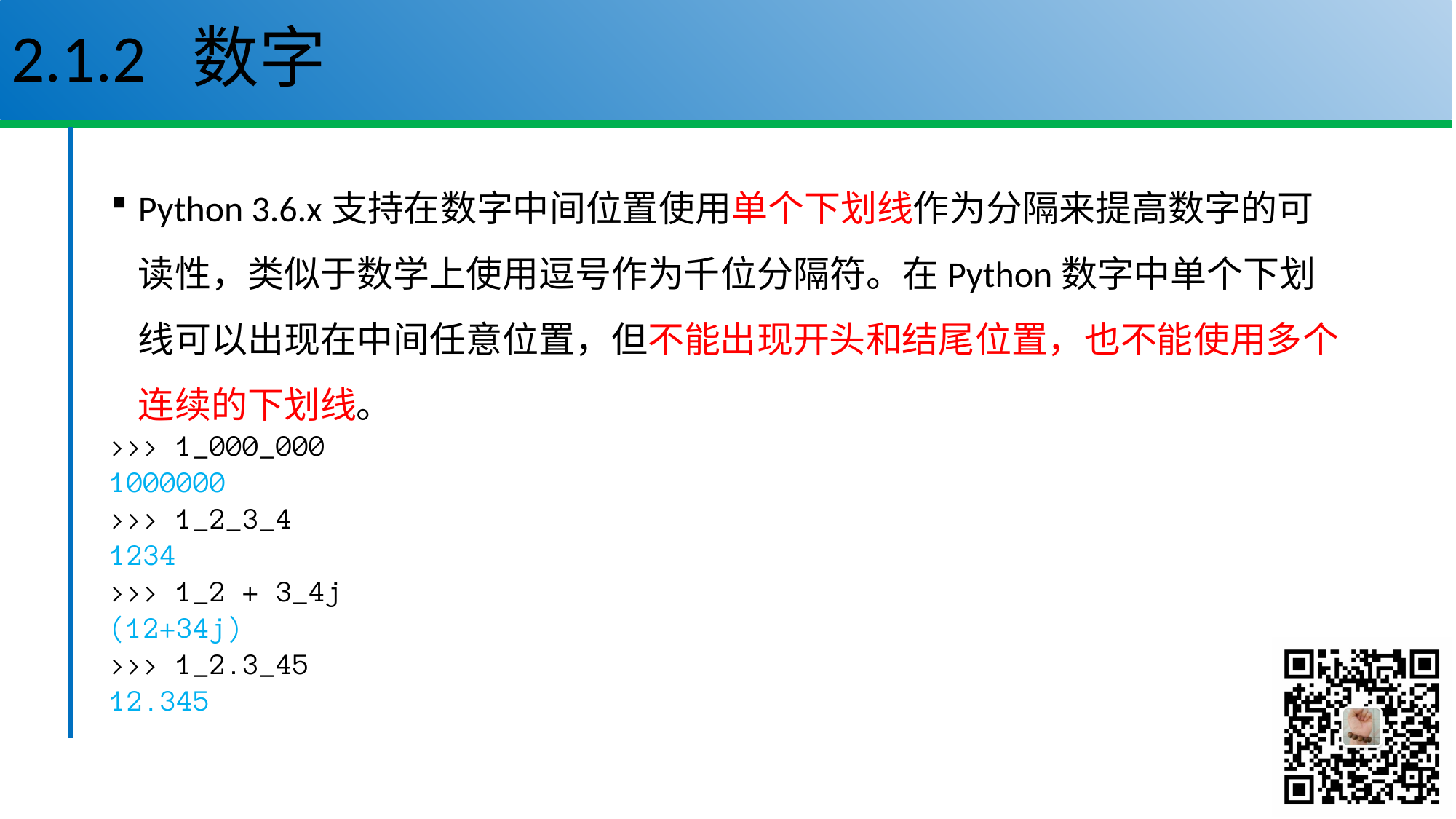

# 2.1.2  数字
Python 3.6.x支持在数字中间位置使用单个下划线作为分隔来提高数字的可读性，类似于数学上使用逗号作为千位分隔符。在Python数字中单个下划线可以出现在中间任意位置，但不能出现开头和结尾位置，也不能使用多个连续的下划线。
>>> 1_000_000
1000000
>>> 1_2_3_4
1234
>>> 1_2 + 3_4j
(12+34j)
>>> 1_2.3_45
12.345
14